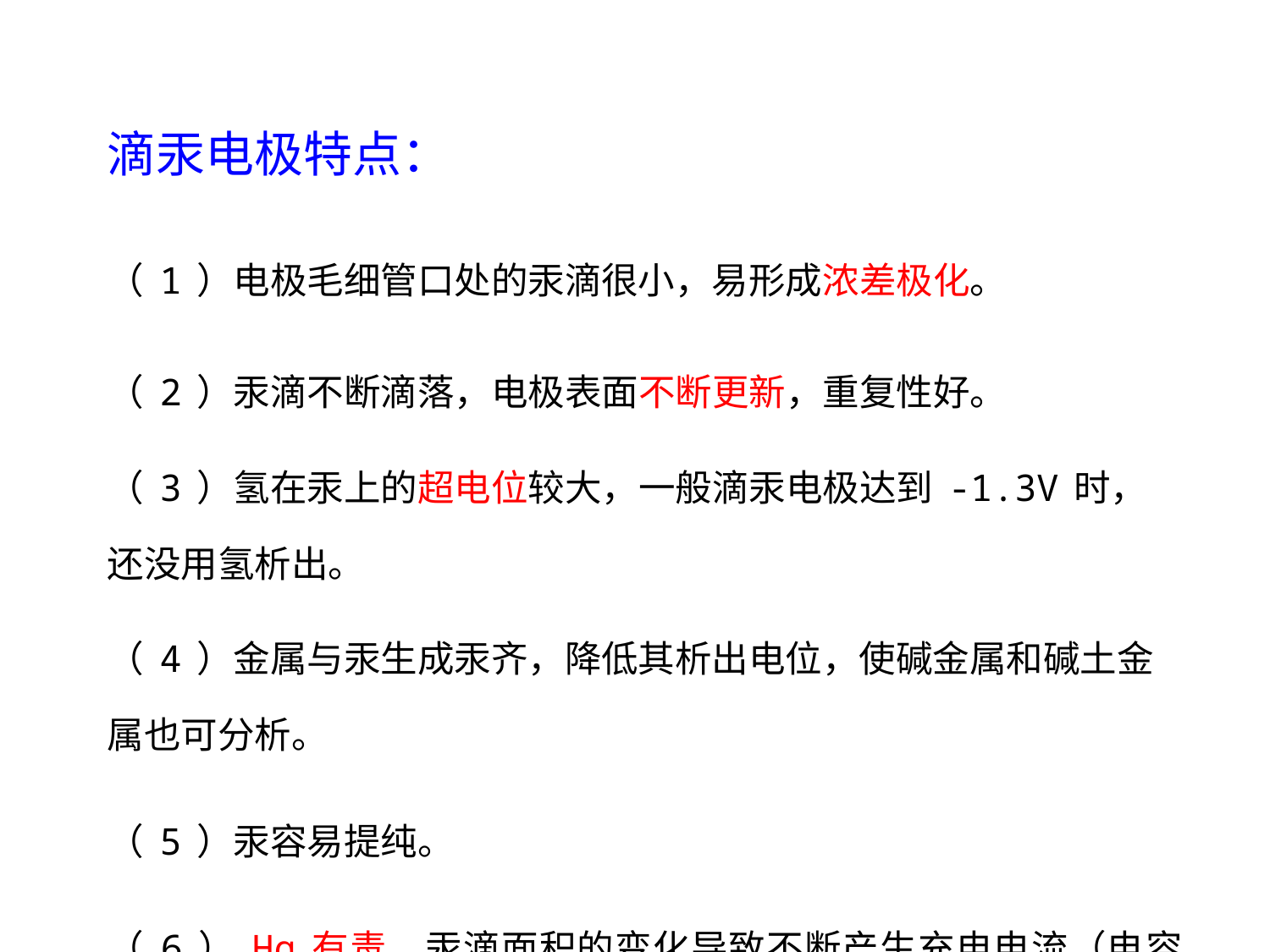

滴汞电极特点：
（1）电极毛细管口处的汞滴很小，易形成浓差极化。
（2）汞滴不断滴落，电极表面不断更新，重复性好。
（3）氢在汞上的超电位较大，一般滴汞电极达到-1.3V时，还没用氢析出。
（4）金属与汞生成汞齐，降低其析出电位，使碱金属和碱土金属也可分析。
（5）汞容易提纯。
（6）Hg有毒。汞滴面积的变化导致不断产生充电电流（电容电流）。